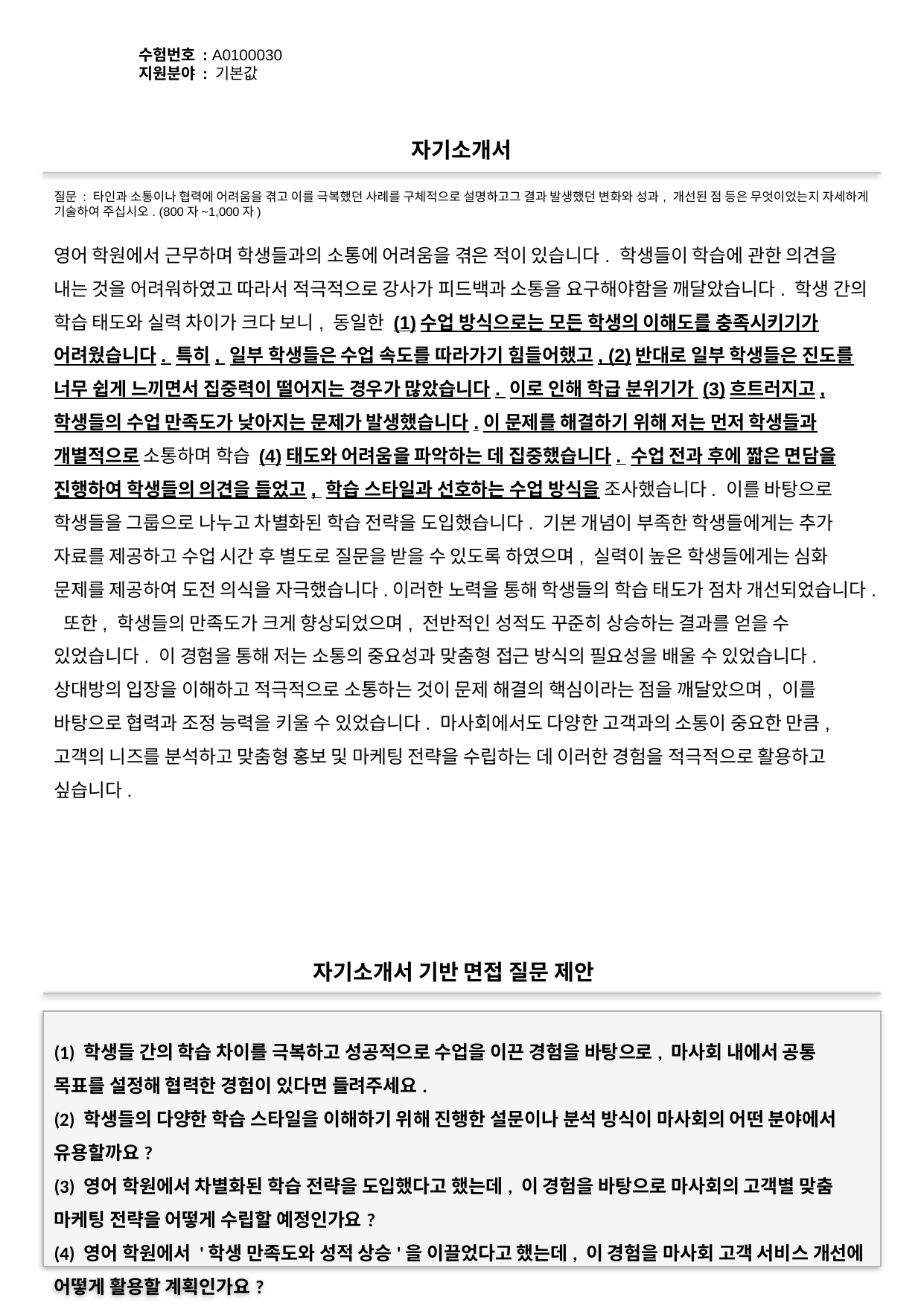

수험번호 : A0100030
지원분야 : 기본값
#

자기소개서

질문 : 타인과 소통이나 협력에 어려움을 겪고 이를 극복했던 사례를 구체적으로 설명하고그 결과 발생했던 변화와 성과, 개선된 점 등은 무엇이었는지 자세하게 기술하여 주십시오. (800자~1,000자)

영어 학원에서 근무하며 학생들과의 소통에 어려움을 겪은 적이 있습니다. 학생들이 학습에 관한 의견을 내는 것을 어려워하였고 따라서 적극적으로 강사가 피드백과 소통을 요구해야함을 깨달았습니다. 학생 간의 학습 태도와 실력 차이가 크다 보니, 동일한 (1)수업 방식으로는 모든 학생의 이해도를 충족시키기가 어려웠습니다. 특히, 일부 학생들은 수업 속도를 따라가기 힘들어했고, (2)반대로 일부 학생들은 진도를 너무 쉽게 느끼면서 집중력이 떨어지는 경우가 많았습니다. 이로 인해 학급 분위기가 (3)흐트러지고, 학생들의 수업 만족도가 낮아지는 문제가 발생했습니다.이 문제를 해결하기 위해 저는 먼저 학생들과 개별적으로 소통하며 학습 (4)태도와 어려움을 파악하는 데 집중했습니다. 수업 전과 후에 짧은 면담을 진행하여 학생들의 의견을 들었고, 학습 스타일과 선호하는 수업 방식을 조사했습니다. 이를 바탕으로 학생들을 그룹으로 나누고 차별화된 학습 전략을 도입했습니다. 기본 개념이 부족한 학생들에게는 추가 자료를 제공하고 수업 시간 후 별도로 질문을 받을 수 있도록 하였으며, 실력이 높은 학생들에게는 심화 문제를 제공하여 도전 의식을 자극했습니다.이러한 노력을 통해 학생들의 학습 태도가 점차 개선되었습니다. 또한, 학생들의 만족도가 크게 향상되었으며, 전반적인 성적도 꾸준히 상승하는 결과를 얻을 수 있었습니다. 이 경험을 통해 저는 소통의 중요성과 맞춤형 접근 방식의 필요성을 배울 수 있었습니다. 상대방의 입장을 이해하고 적극적으로 소통하는 것이 문제 해결의 핵심이라는 점을 깨달았으며, 이를 바탕으로 협력과 조정 능력을 키울 수 있었습니다. 마사회에서도 다양한 고객과의 소통이 중요한 만큼, 고객의 니즈를 분석하고 맞춤형 홍보 및 마케팅 전략을 수립하는 데 이러한 경험을 적극적으로 활용하고 싶습니다.

자기소개서 기반 면접 질문 제안

(1) 학생들 간의 학습 차이를 극복하고 성공적으로 수업을 이끈 경험을 바탕으로, 마사회 내에서 공통 목표를 설정해 협력한 경험이 있다면 들려주세요.
(2) 학생들의 다양한 학습 스타일을 이해하기 위해 진행한 설문이나 분석 방식이 마사회의 어떤 분야에서 유용할까요?
(3) 영어 학원에서 차별화된 학습 전략을 도입했다고 했는데, 이 경험을 바탕으로 마사회의 고객별 맞춤 마케팅 전략을 어떻게 수립할 예정인가요?
(4) 영어 학원에서 '학생 만족도와 성적 상승'을 이끌었다고 했는데, 이 경험을 마사회 고객 서비스 개선에 어떻게 활용할 계획인가요?